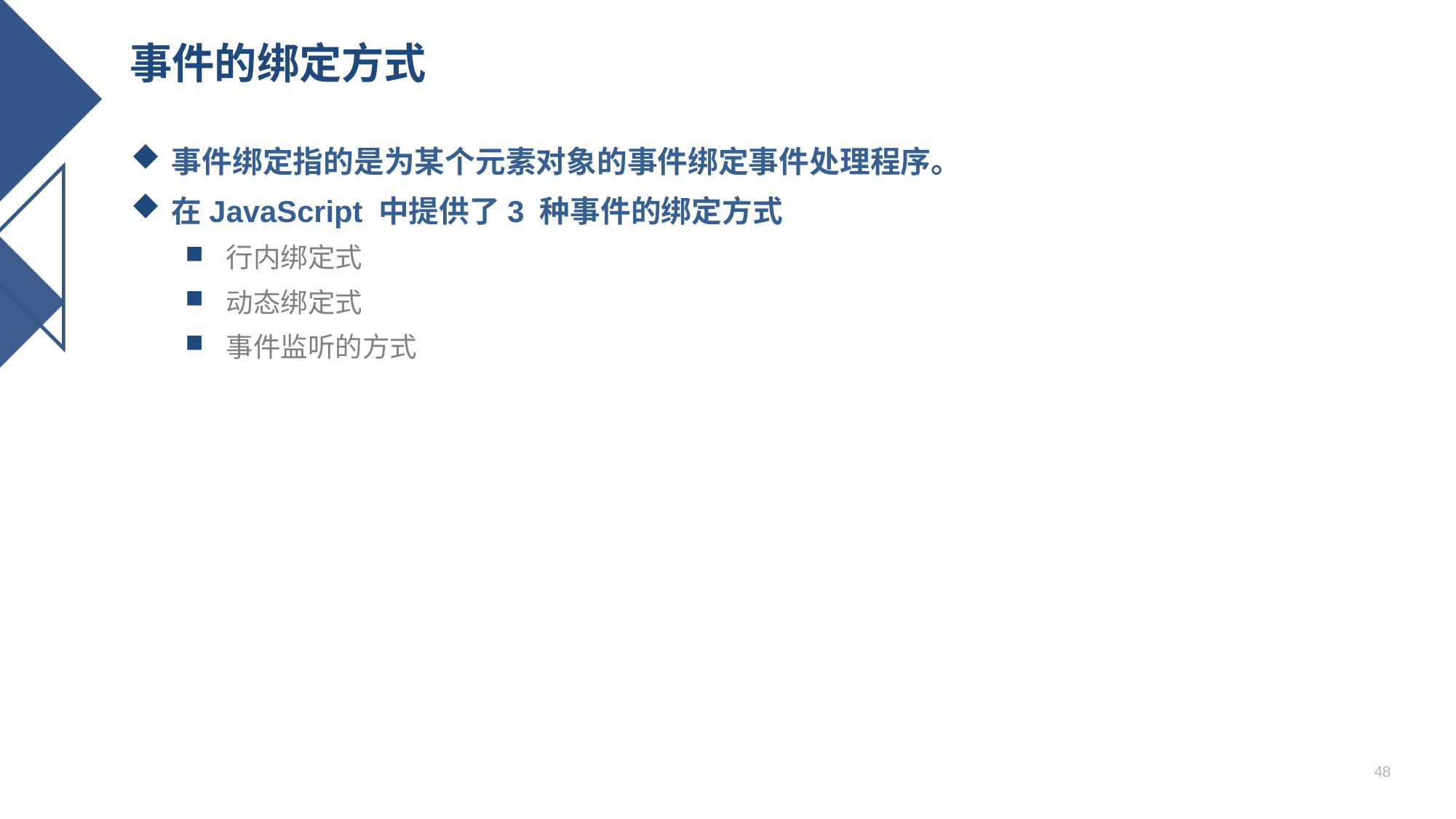

# 事件的绑定方式
事件绑定指的是为某个元素对象的事件绑定事件处理程序。
在JavaScript 中提供了3 种事件的绑定方式
行内绑定式
动态绑定式
事件监听的方式
48